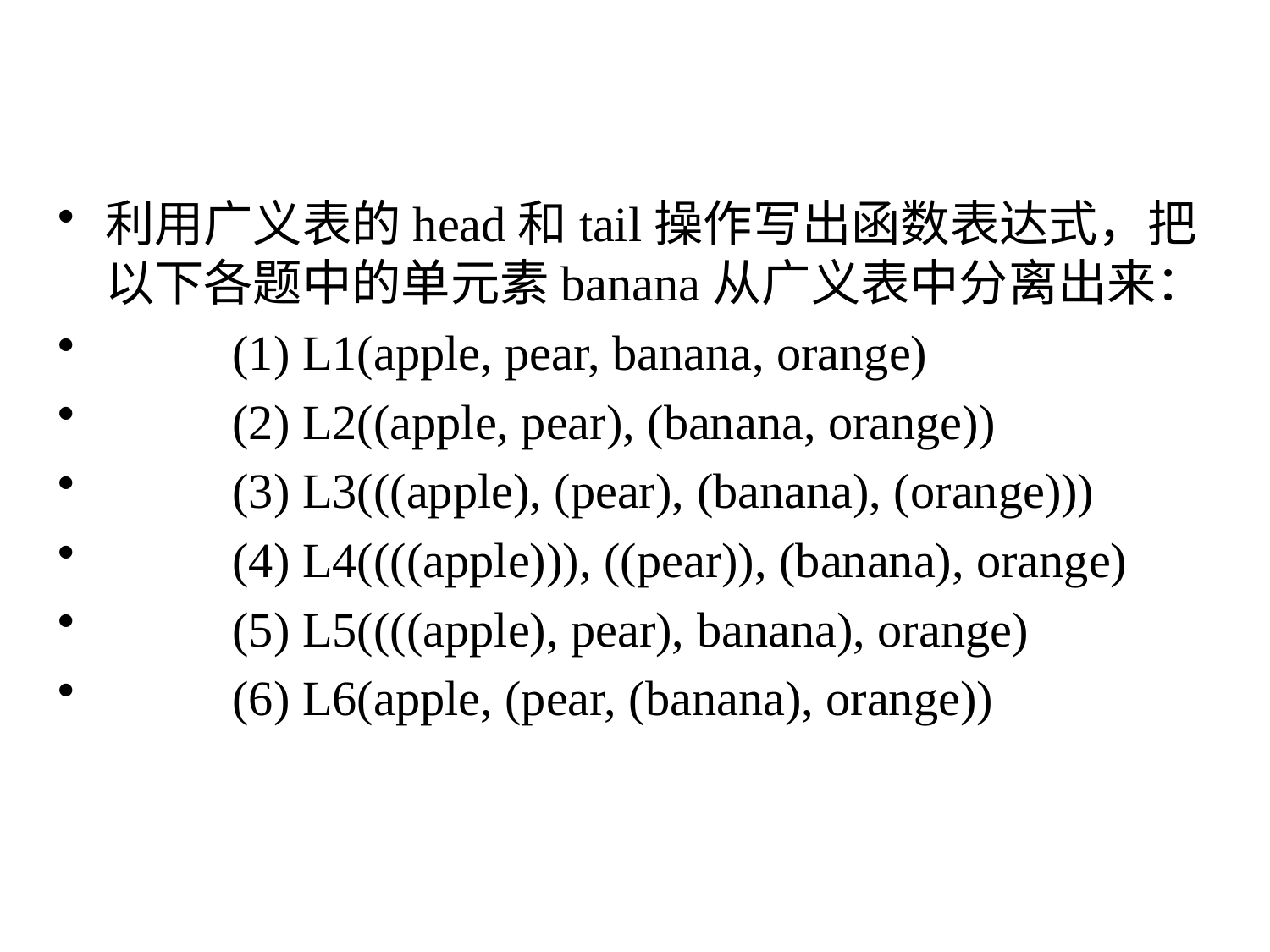

利用广义表的head和tail操作写出函数表达式，把以下各题中的单元素banana从广义表中分离出来：
	(1) L1(apple, pear, banana, orange)
	(2) L2((apple, pear), (banana, orange))
	(3) L3(((apple), (pear), (banana), (orange)))
	(4) L4((((apple))), ((pear)), (banana), orange)
	(5) L5((((apple), pear), banana), orange)
	(6) L6(apple, (pear, (banana), orange))